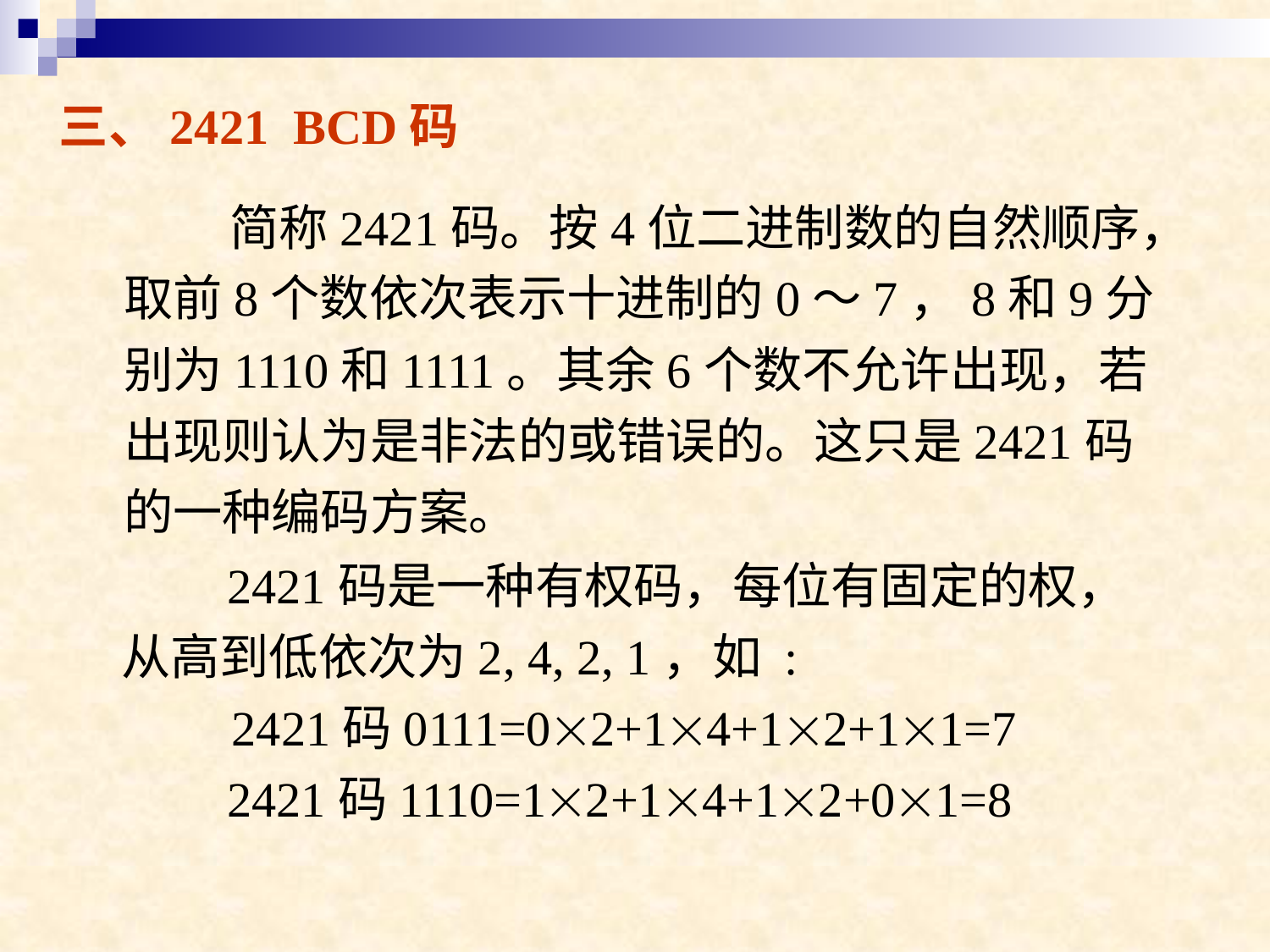

三、2421  BCD码
简称2421码。按4位二进制数的自然顺序，取前8个数依次表示十进制的0～7，8和9分别为1110和1111。其余6个数不允许出现，若出现则认为是非法的或错误的。这只是2421码的一种编码方案。
2421码是一种有权码，每位有固定的权，从高到低依次为2, 4, 2, 1，如 :
         2421码0111=0×2+1×4+1×2+1×1=7
2421码1110=1×2+1×4+1×2+0×1=8